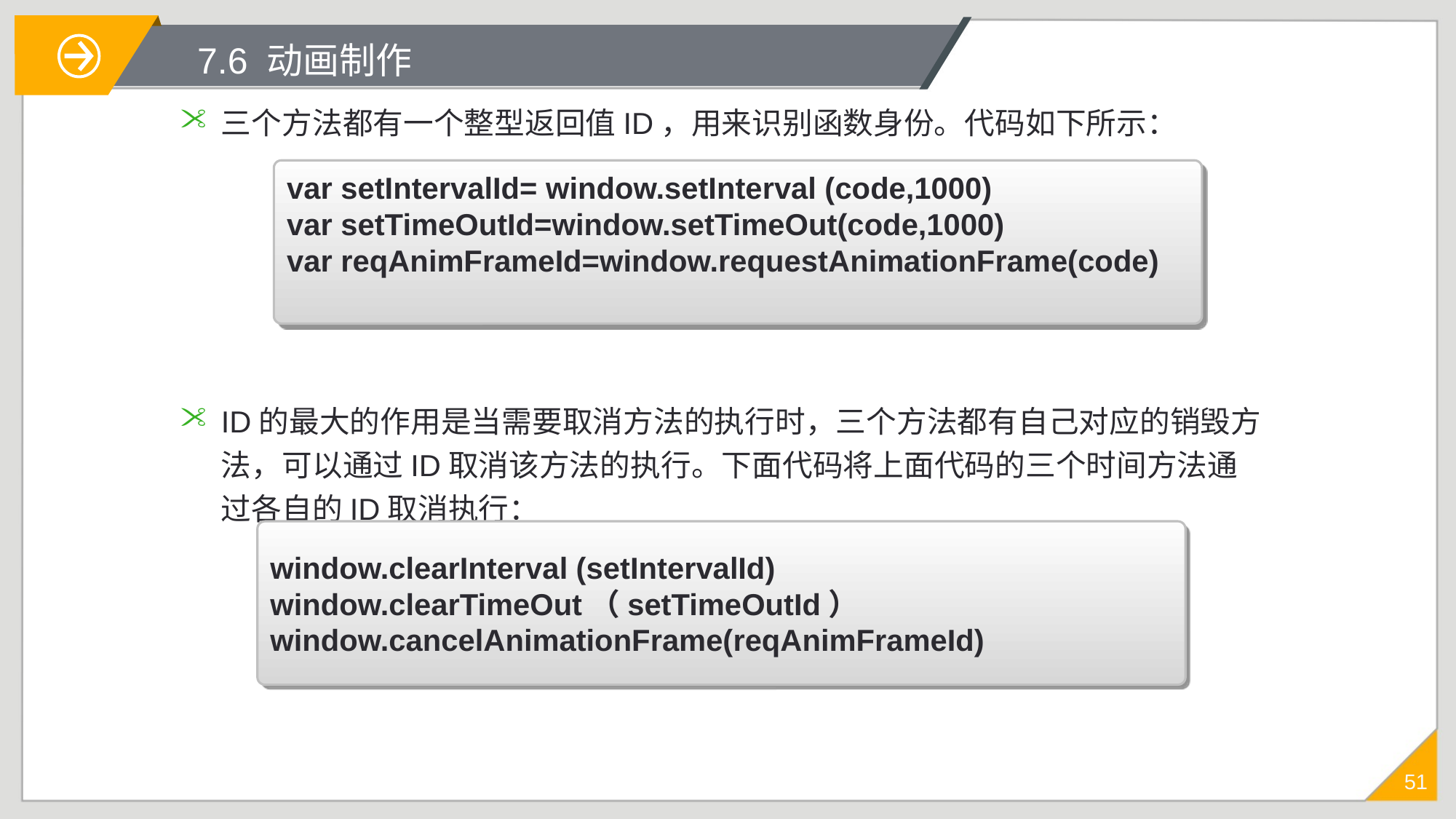

# 7.6 动画制作
三个方法都有一个整型返回值ID，用来识别函数身份。代码如下所示：

ID的最大的作用是当需要取消方法的执行时，三个方法都有自己对应的销毁方法，可以通过ID取消该方法的执行。下面代码将上面代码的三个时间方法通过各自的ID取消执行：

var setIntervalId= window.setInterval (code,1000)
var setTimeOutId=window.setTimeOut(code,1000)
var reqAnimFrameId=window.requestAnimationFrame(code)

window.clearInterval (setIntervalId)
window.clearTimeOut（setTimeOutId）
window.cancelAnimationFrame(reqAnimFrameId)